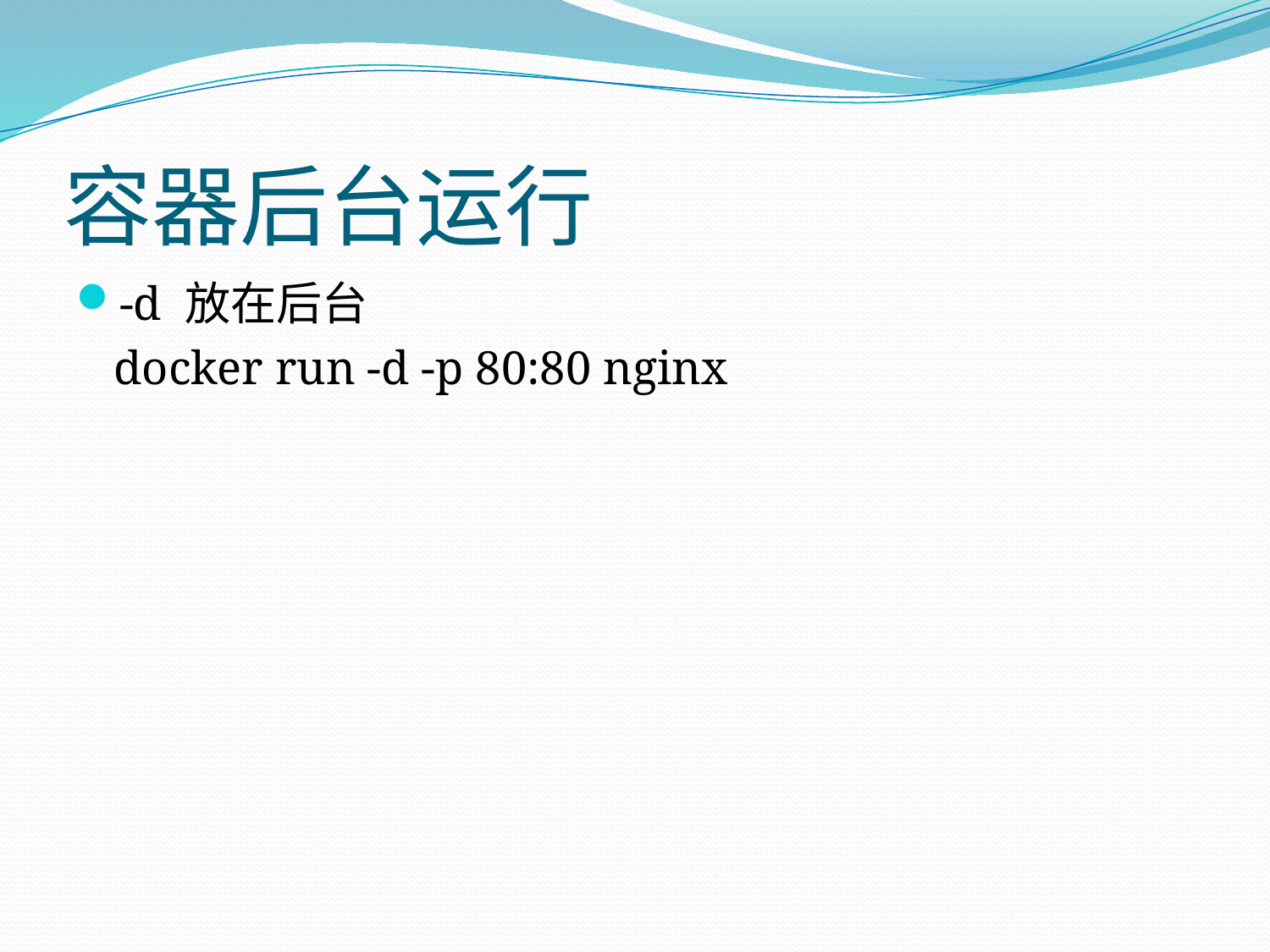

# 容器后台运行
-d 放在后台
	docker run -d -p 80:80 nginx